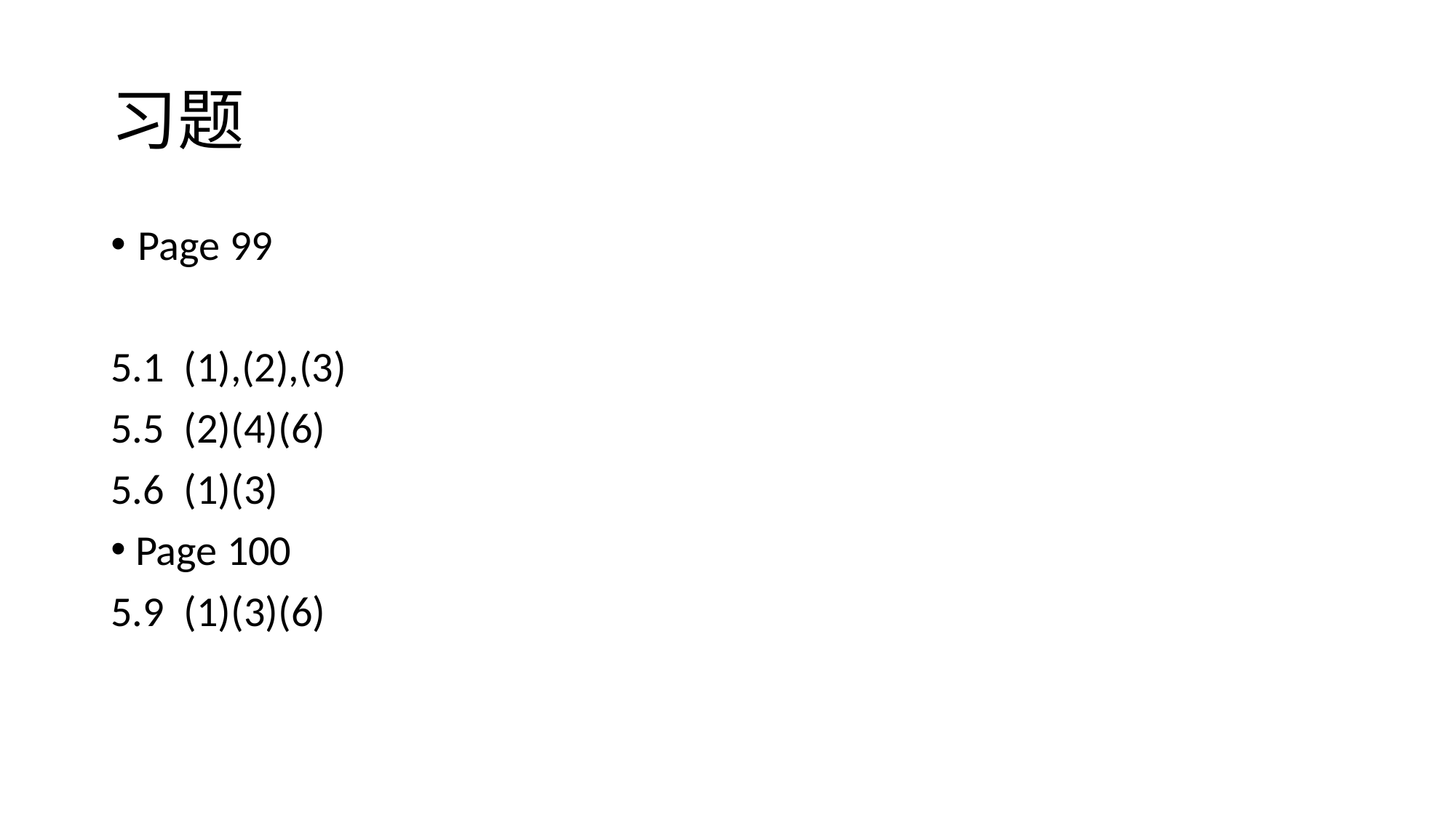

# 习题
Page 99

5.1  (1),(2),(3)
5.5  (2)(4)(6)
5.6  (1)(3)
 Page 100
5.9  (1)(3)(6)